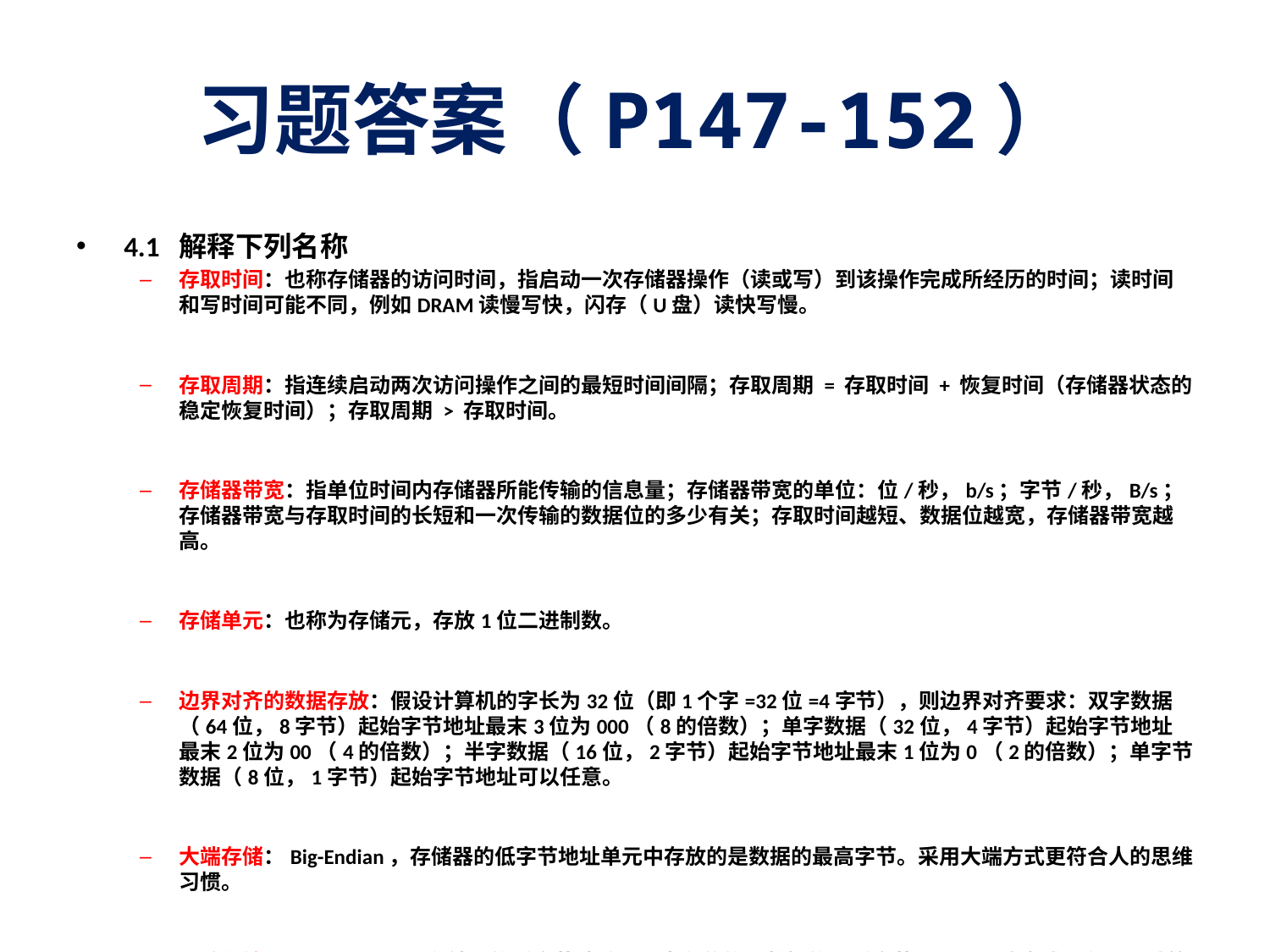

# 习题答案（P147-152）
4.1  解释下列名称
存取时间：也称存储器的访问时间，指启动一次存储器操作（读或写）到该操作完成所经历的时间；读时间和写时间可能不同，例如DRAM读慢写快，闪存（U盘）读快写慢。

存取周期：指连续启动两次访问操作之间的最短时间间隔；存取周期 = 存取时间 + 恢复时间（存储器状态的稳定恢复时间）；存取周期 > 存取时间。

存储器带宽：指单位时间内存储器所能传输的信息量；存储器带宽的单位：位/秒，b/s；字节/秒，B/s；存储器带宽与存取时间的长短和一次传输的数据位的多少有关；存取时间越短、数据位越宽，存储器带宽越高。

存储单元：也称为存储元，存放1位二进制数。

边界对齐的数据存放：假设计算机的字长为32位（即1个字=32位=4字节），则边界对齐要求：双字数据（64位，8字节）起始字节地址最末3位为000（8的倍数）；单字数据（32位，4字节）起始字节地址最末2位为00（4的倍数）；半字数据（16位，2字节）起始字节地址最末1位为0（2的倍数）；单字节数据（8位，1字节）起始字节地址可以任意。

大端存储：Big-Endian，存储器的低字节地址单元中存放的是数据的最高字节。采用大端方式更符合人的思维习惯。

小端存储：Little-Endian，存储器的低字节地址单元中存放的是数据的最低字节。采用小端方式则有利于计算机处理。